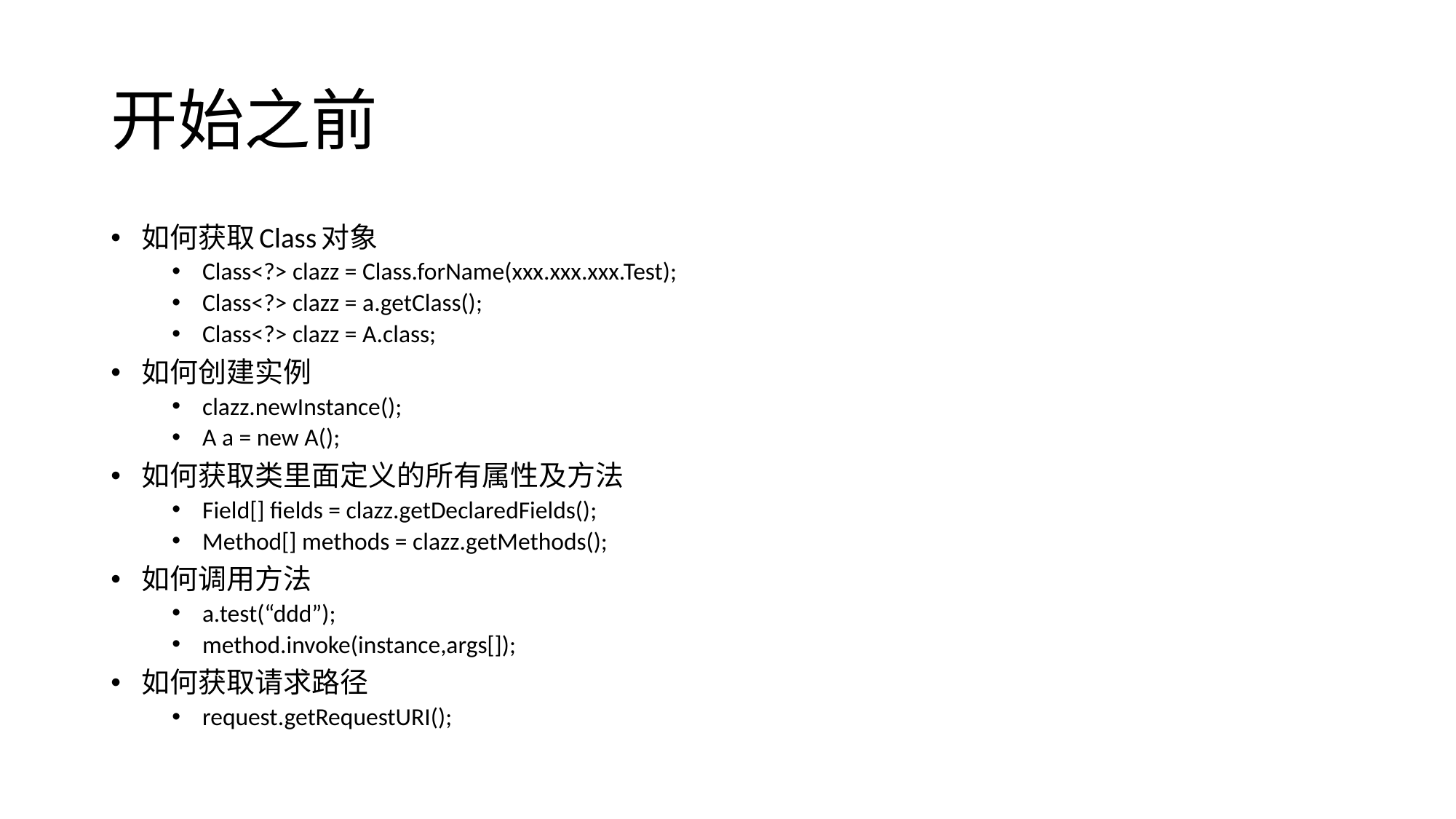

# 开始之前
如何获取Class对象
Class<?> clazz = Class.forName(xxx.xxx.xxx.Test);
Class<?> clazz = a.getClass();
Class<?> clazz = A.class;
如何创建实例
clazz.newInstance();
A a = new A();
如何获取类里面定义的所有属性及方法
Field[] fields = clazz.getDeclaredFields();
Method[] methods = clazz.getMethods();
如何调用方法
a.test(“ddd”);
method.invoke(instance,args[]);
如何获取请求路径
request.getRequestURI();